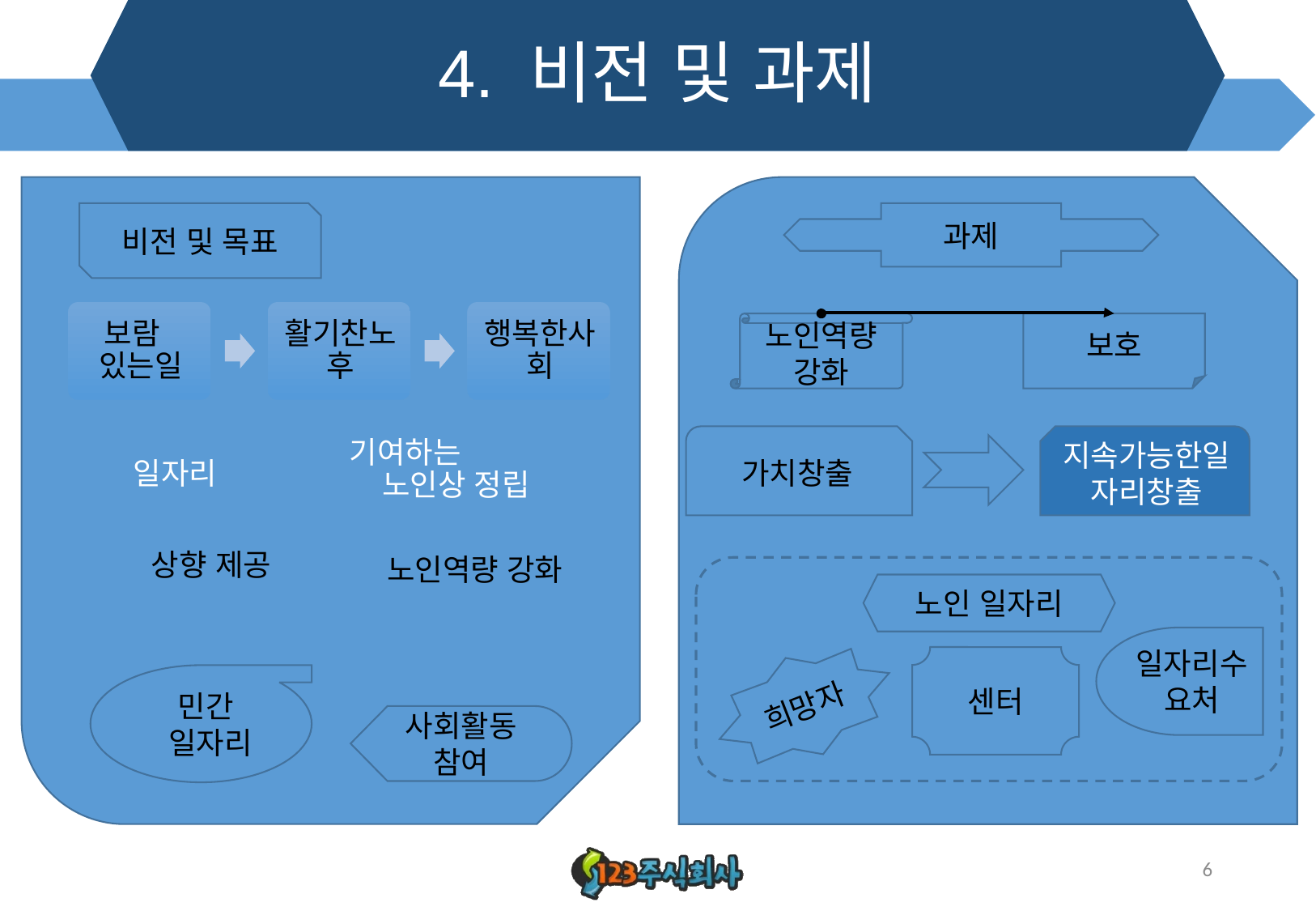

# 4. 비전 및 과제

과제
노인역량강화
보호
가치창출
지속가능한일자리창출

노인 일자리
일자리수요처
센터
희망자

비전 및 목표
보람   있는일

활기찬노후

행복한사회
일자리
기여하는             노인상 정립
상향 제공
노인역량 강화

 민간
일자리
사회활동참여
6